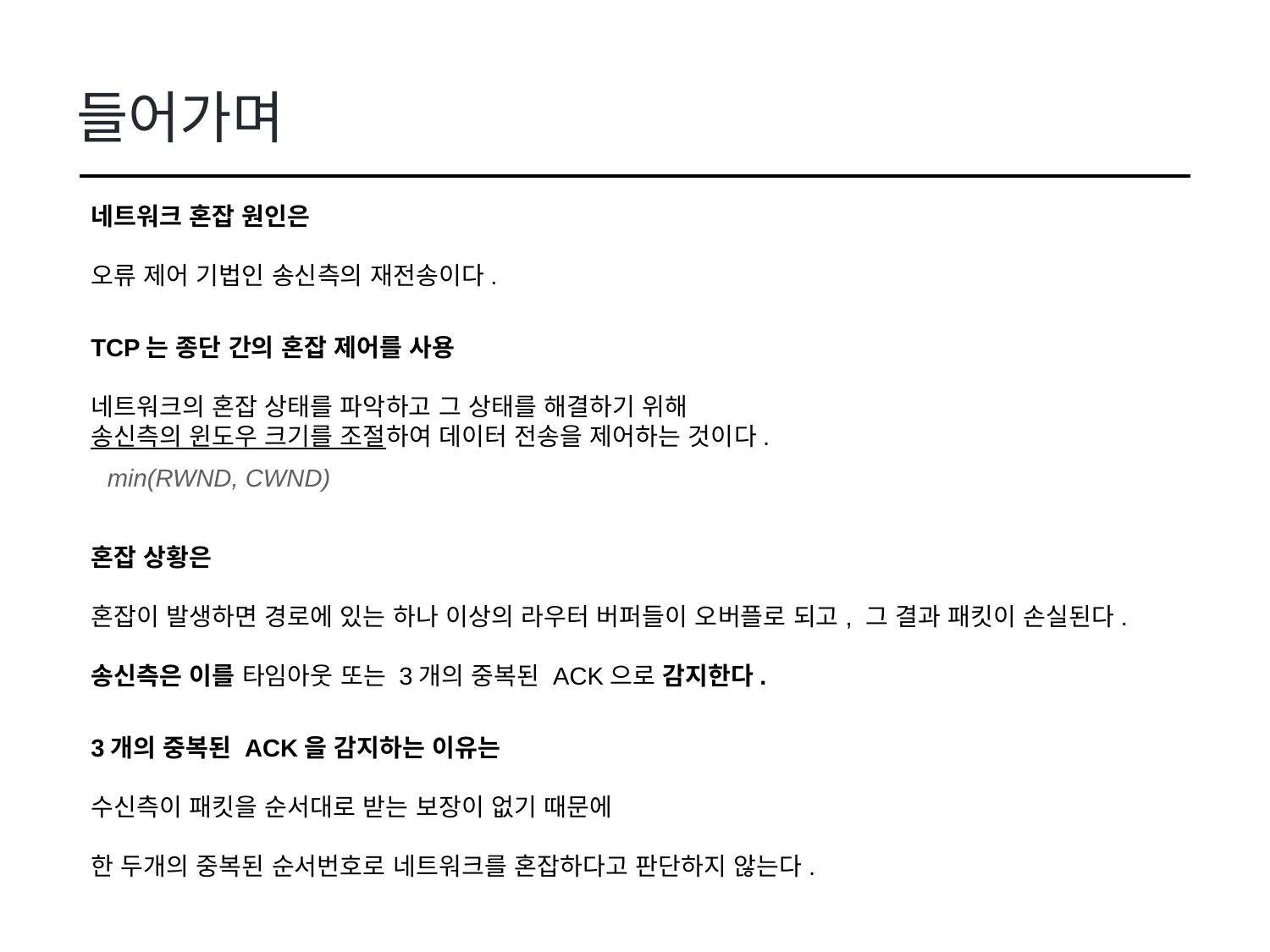

# 들어가며
네트워크 혼잡 원인은
오류 제어 기법인 송신측의 재전송이다.
TCP는 종단 간의 혼잡 제어를 사용
네트워크의 혼잡 상태를 파악하고 그 상태를 해결하기 위해
송신측의 윈도우 크기를 조절하여 데이터 전송을 제어하는 것이다.
min(RWND, CWND)
혼잡 상황은
혼잡이 발생하면 경로에 있는 하나 이상의 라우터 버퍼들이 오버플로 되고, 그 결과 패킷이 손실된다.
송신측은 이를 타임아웃 또는 3개의 중복된 ACK으로 감지한다.
3개의 중복된 ACK을 감지하는 이유는
수신측이 패킷을 순서대로 받는 보장이 없기 때문에

한 두개의 중복된 순서번호로 네트워크를 혼잡하다고 판단하지 않는다.